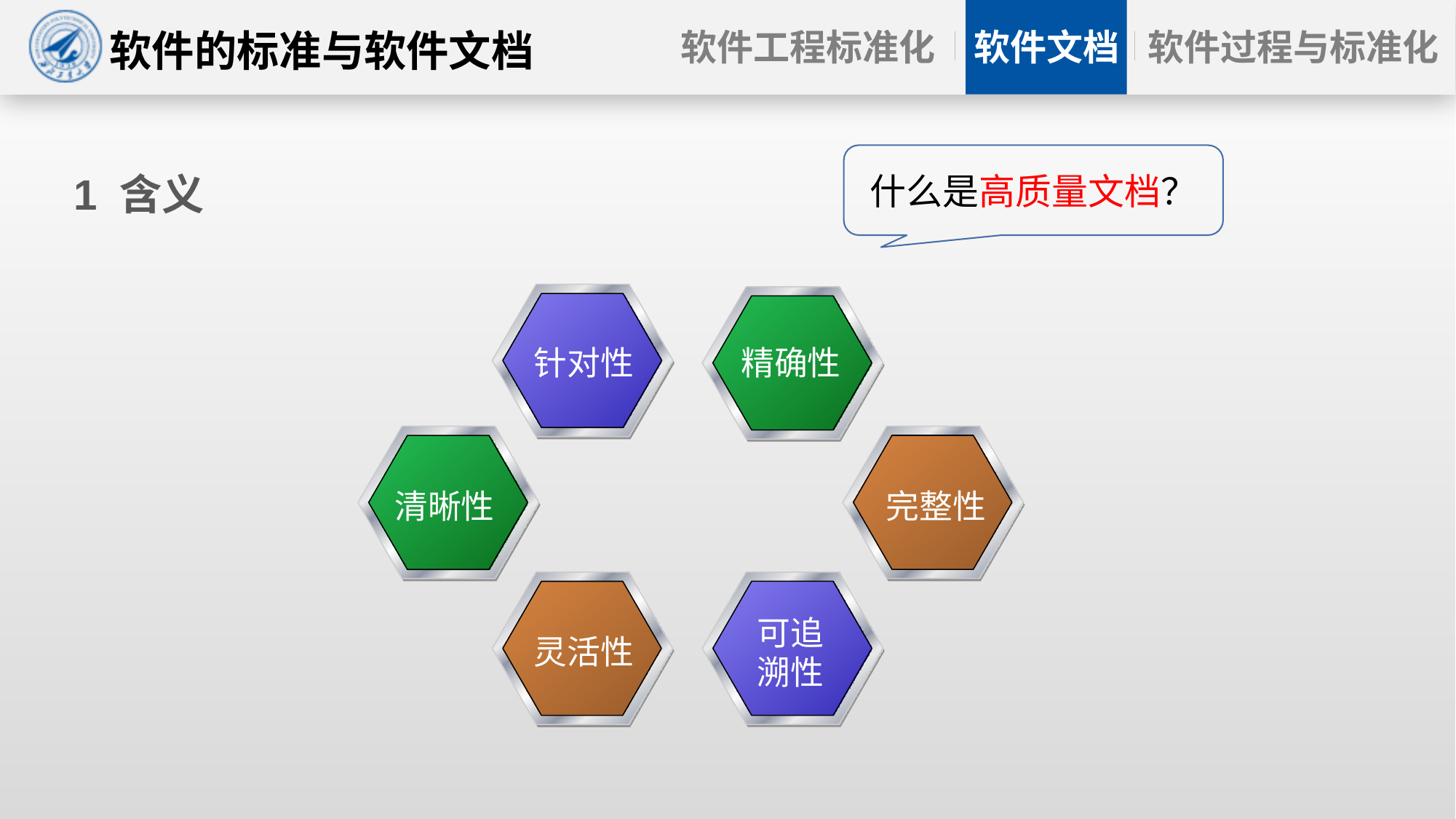

什么是高质量文档？
# 1 含义

针对性
精确性

清晰性
完整性

可追溯性
灵活性